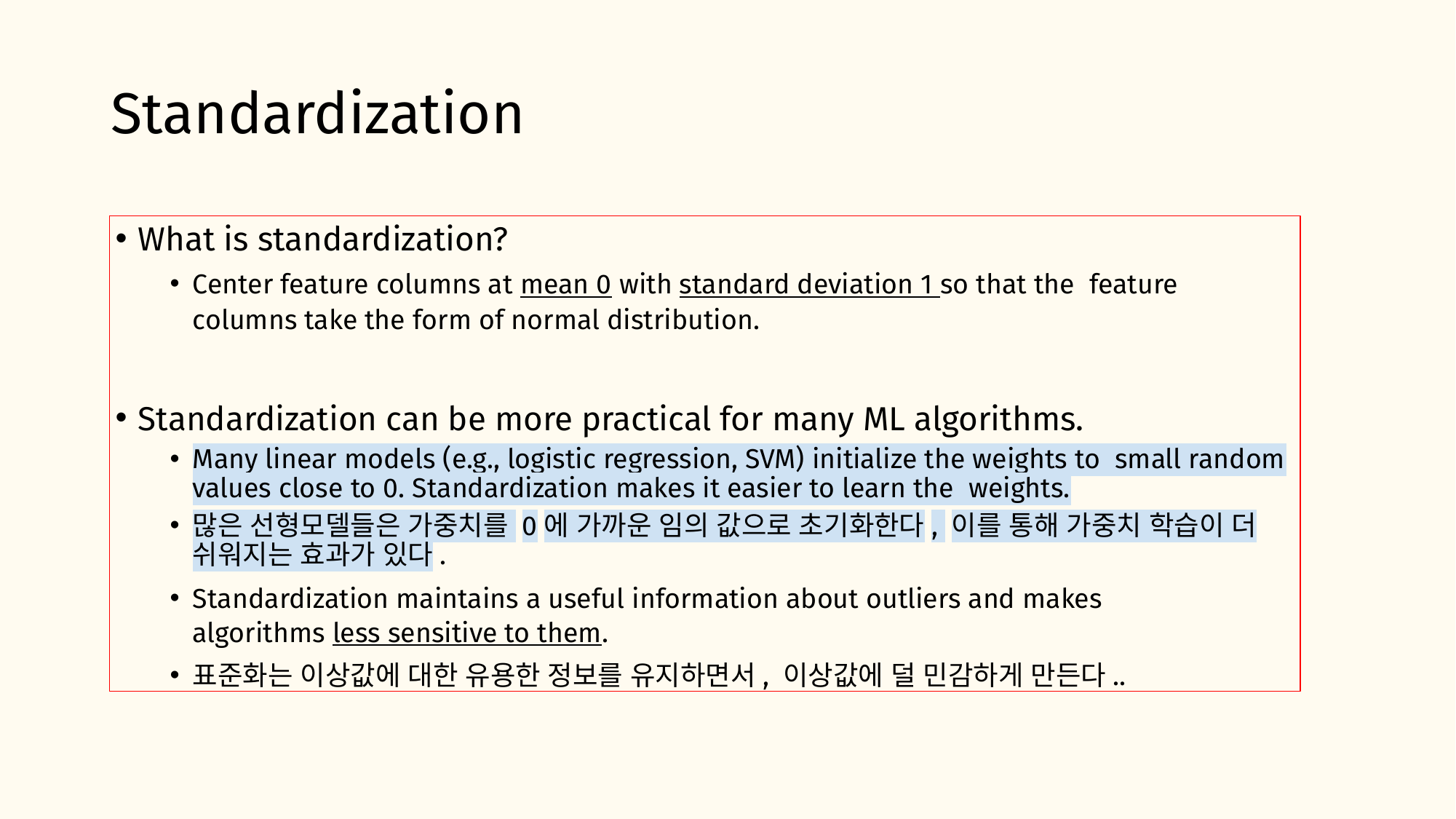

# Standardization
What is standardization?
Center feature columns at mean 0 with standard deviation 1 so that the  feature columns take the form of normal distribution.

Standardization can be more practical for many ML algorithms.
Many linear models (e.g., logistic regression, SVM) initialize the weights to  small random values close to 0. Standardization makes it easier to learn the  weights.
많은 선형모델들은 가중치를 0에 가까운 임의 값으로 초기화한다, 이를 통해 가중치 학습이 더 쉬워지는 효과가 있다.
Standardization maintains a useful information about outliers and makes  algorithms less sensitive to them.
표준화는 이상값에 대한 유용한 정보를 유지하면서, 이상값에 덜 민감하게 만든다..